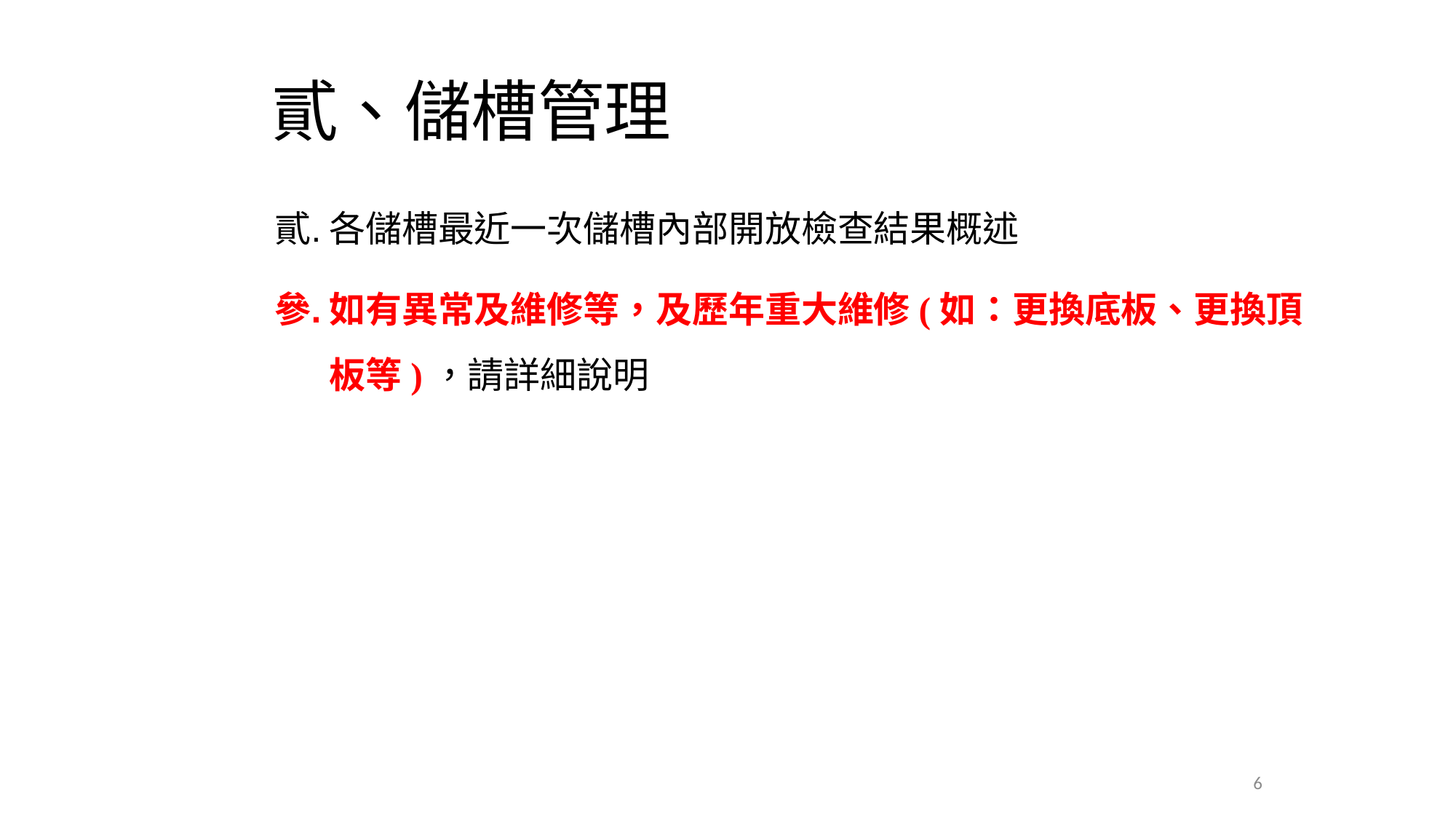

貳、儲槽管理
各儲槽最近一次儲槽內部開放檢查結果概述
如有異常及維修等，及歷年重大維修(如：更換底板、更換頂板等)，請詳細說明
6